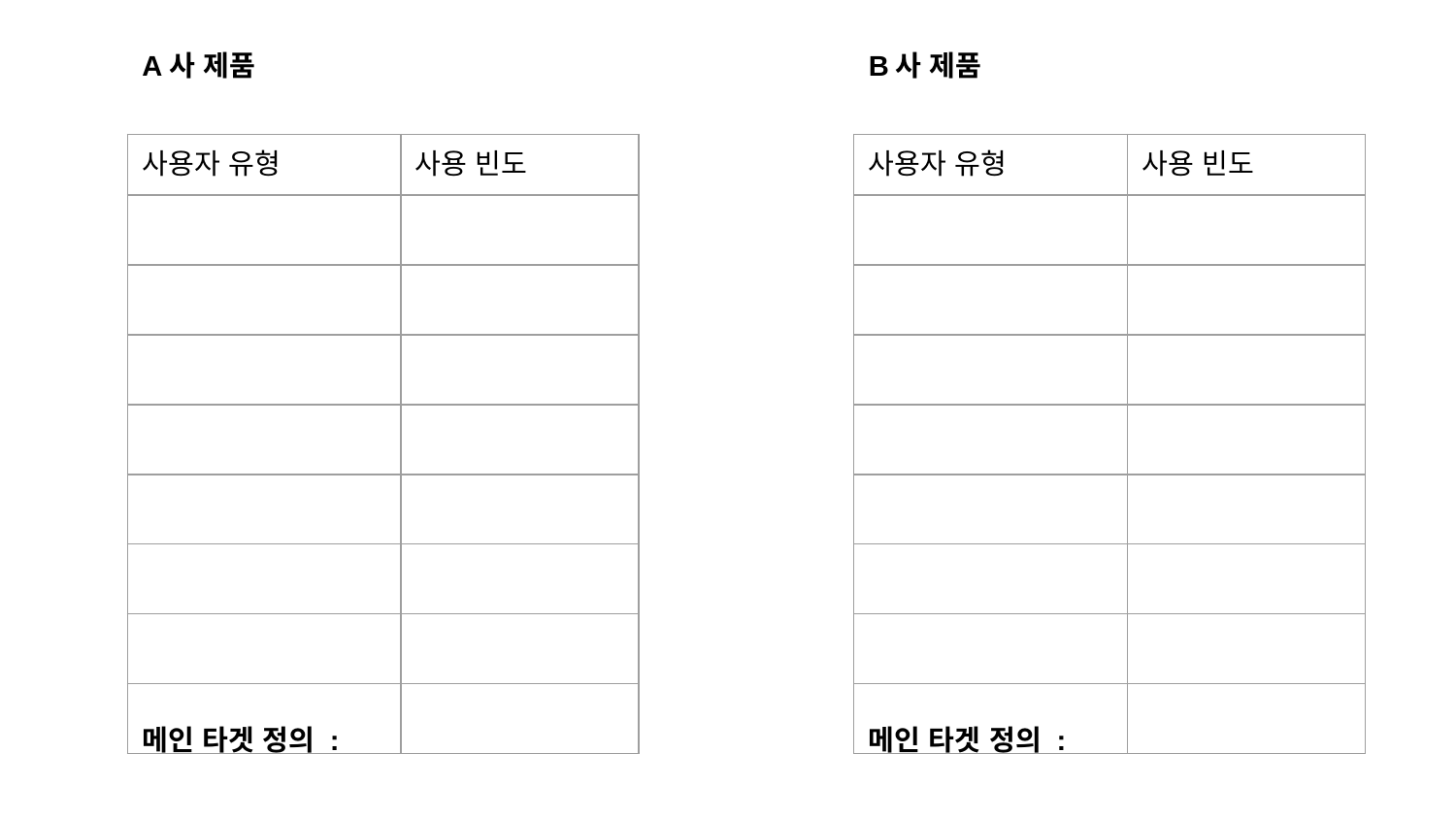

A사 제품
B사 제품
| 사용자 유형 | 사용 빈도 |
| --- | --- |
|  |  |
|  |  |
|  |  |
|  |  |
|  |  |
|  |  |
|  |  |
|  |  |
| 사용자 유형 | 사용 빈도 |
| --- | --- |
|  |  |
|  |  |
|  |  |
|  |  |
|  |  |
|  |  |
|  |  |
|  |  |
메인 타겟 정의 :
메인 타겟 정의 :